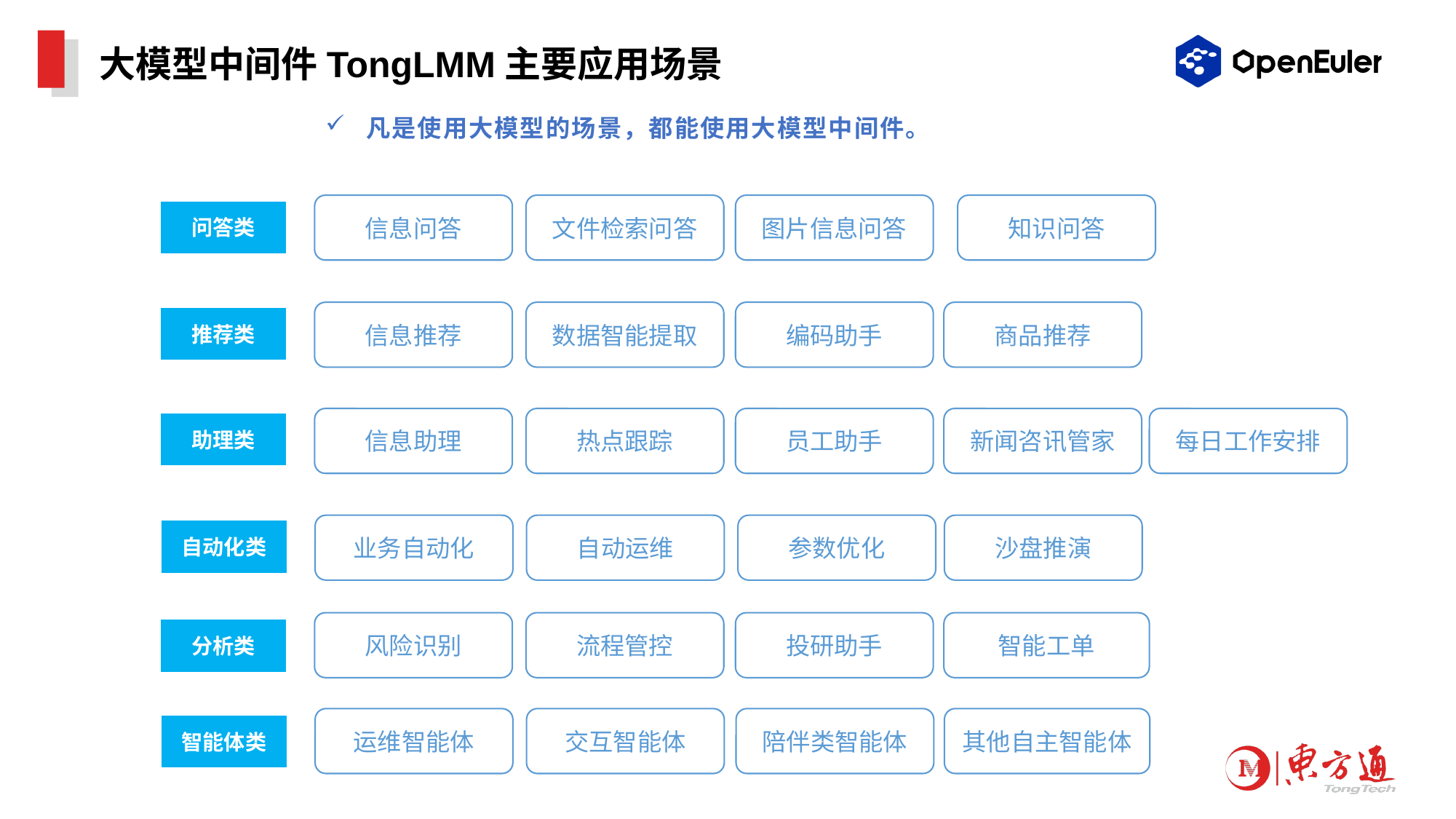

# 大模型中间件TongLMM主要应用场景
凡是使用大模型的场景，都能使用大模型中间件。
信息问答
文件检索问答
图片信息问答
知识问答
问答类
信息推荐
数据智能提取
编码助手
商品推荐
推荐类
信息助理
热点跟踪
员工助手
新闻咨讯管家
每日工作安排
助理类
业务自动化
自动运维
参数优化
沙盘推演
自动化类
风险识别
流程管控
投研助手
智能工单
分析类
运维智能体
交互智能体
陪伴类智能体
其他自主智能体
智能体类